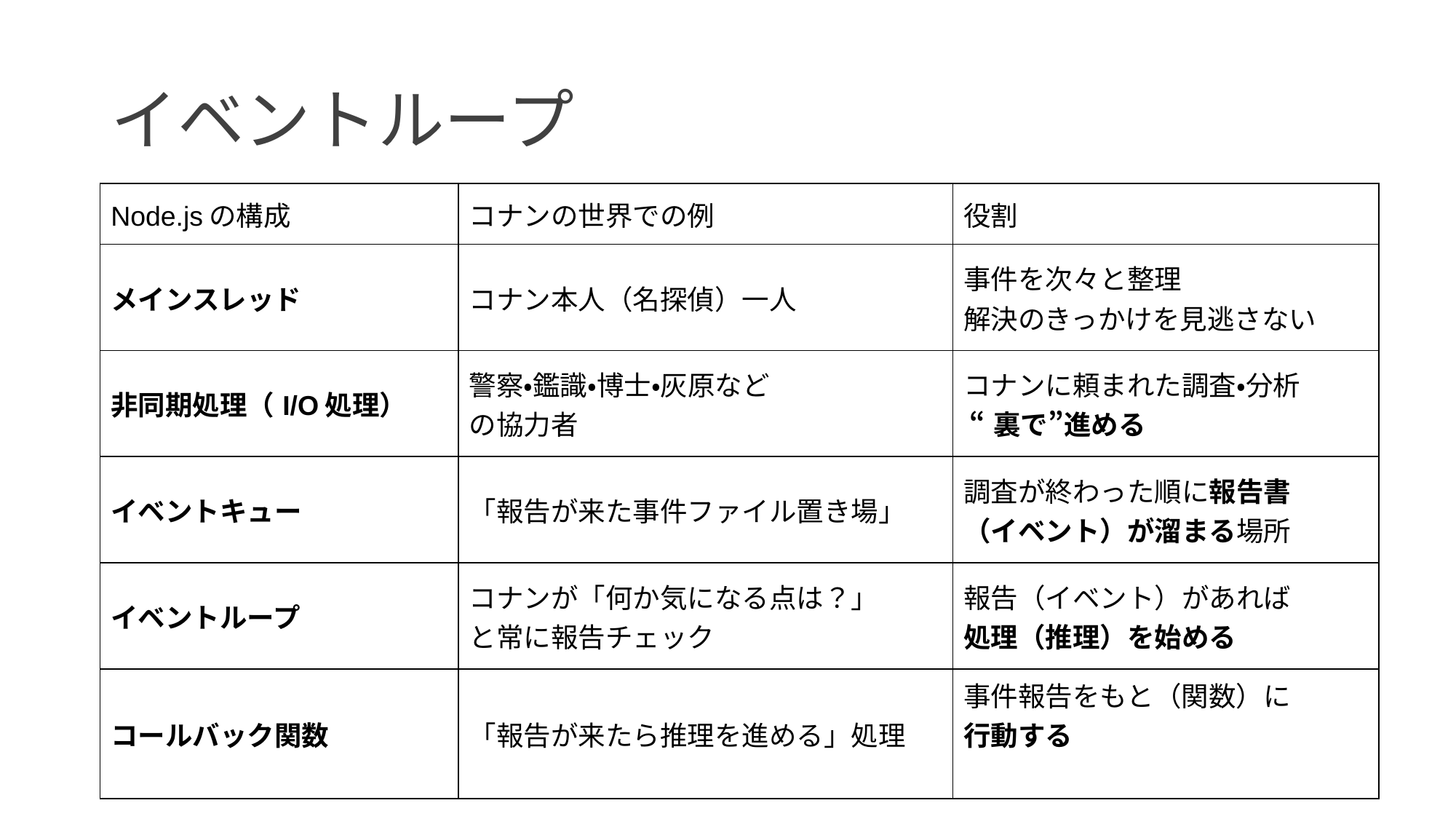

# イベントループ
| Node.jsの構成 | コナンの世界での例 | 役割 |
| --- | --- | --- |
| メインスレッド | コナン本人（名探偵）一人 | 事件を次々と整理 解決のきっかけを見逃さない |
| 非同期処理（I/O処理） | 警察・鑑識・博士・灰原など の協力者 | コナンに頼まれた調査・分析 “裏で”進める |
| イベントキュー | 「報告が来た事件ファイル置き場」 | 調査が終わった順に報告書 （イベント）が溜まる場所 |
| イベントループ | コナンが「何か気になる点は？」 と常に報告チェック | 報告（イベント）があれば 処理（推理）を始める |
| コールバック関数 | 「報告が来たら推理を進める」処理 | 事件報告をもと（関数）に 行動する |